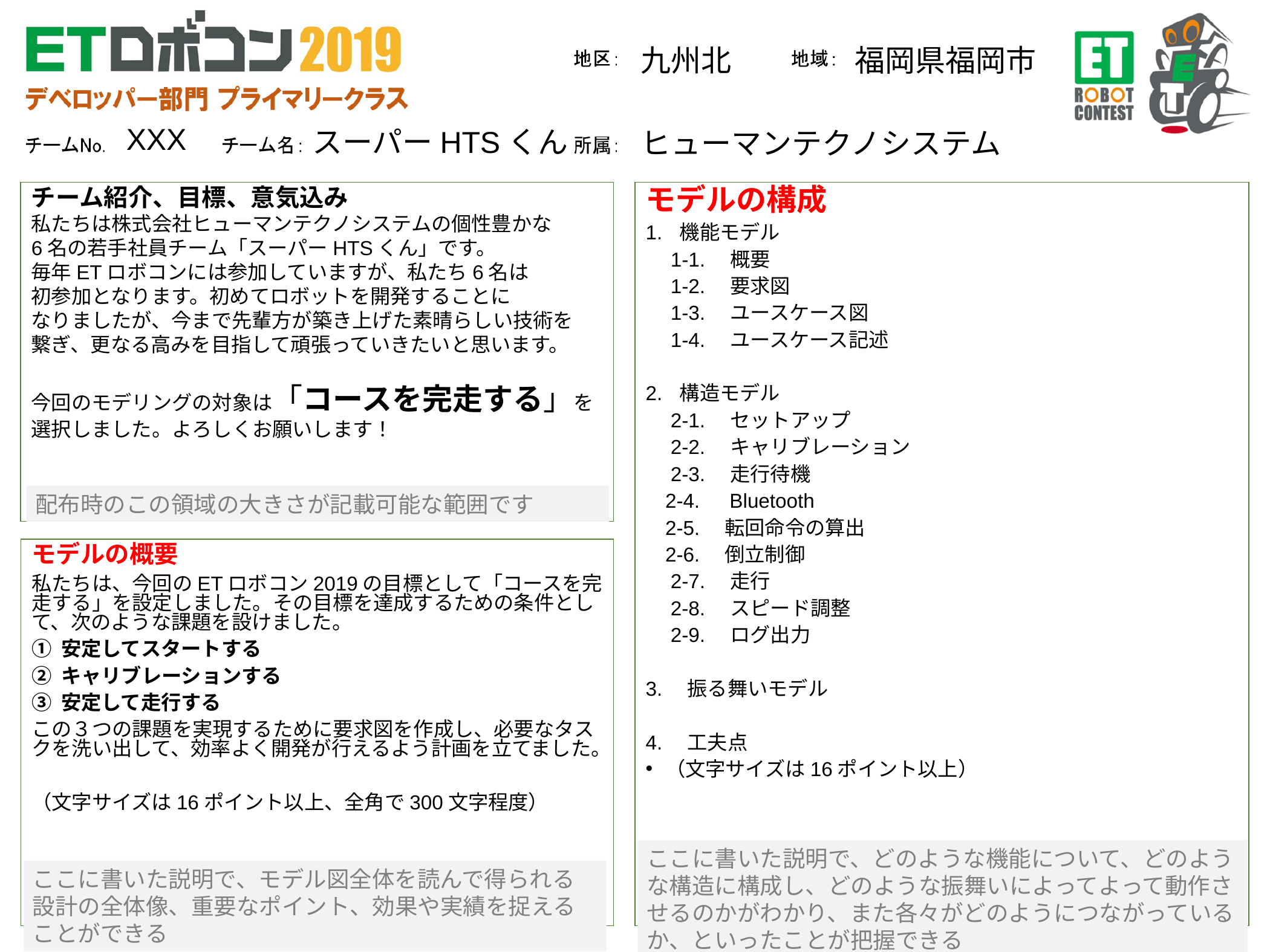

九州北
福岡県福岡市
XXX
ヒューマンテクノシステム
スーパーHTSくん
チーム紹介、目標、意気込み
私たちは株式会社ヒューマンテクノシステムの個性豊かな
6名の若手社員チーム「スーパーHTSくん」です。
毎年ETロボコンには参加していますが、私たち6名は
初参加となります。初めてロボットを開発することに
なりましたが、今まで先輩方が築き上げた素晴らしい技術を
繋ぎ、更なる高みを目指して頑張っていきたいと思います。

今回のモデリングの対象は「コースを完走する」を
選択しました。よろしくお願いします！

モデルの構成
機能モデル
　1-1.　概要
　1-2.　要求図
　1-3.　ユースケース図
　1-4.　ユースケース記述

構造モデル
　2-1.　セットアップ
　2-2.　キャリブレーション
　2-3.　走行待機
	2-4.　Bluetooth
	2-5.　転回命令の算出
	2-6.　倒立制御
　2-7.　走行
　2-8.　スピード調整
　2-9.　ログ出力

3.　振る舞いモデル

4.　工夫点
（文字サイズは16ポイント以上）
配布時のこの領域の大きさが記載可能な範囲です
モデルの概要
私たちは、今回のETロボコン2019の目標として「コースを完走する」を設定しました。その目標を達成するための条件として、次のような課題を設けました。
① 安定してスタートする
② キャリブレーションする
③ 安定して走行する
この３つの課題を実現するために要求図を作成し、必要なタスクを洗い出して、効率よく開発が行えるよう計画を立てました。

（文字サイズは16ポイント以上、全角で300文字程度）

ここに書いた説明で、どのような機能について、どのような構造に構成し、どのような振舞いによってよって動作させるのかがわかり、また各々がどのようにつながっているか、といったことが把握できる
ここに書いた説明で、モデル図全体を読んで得られる設計の全体像、重要なポイント、効果や実績を捉えることができる